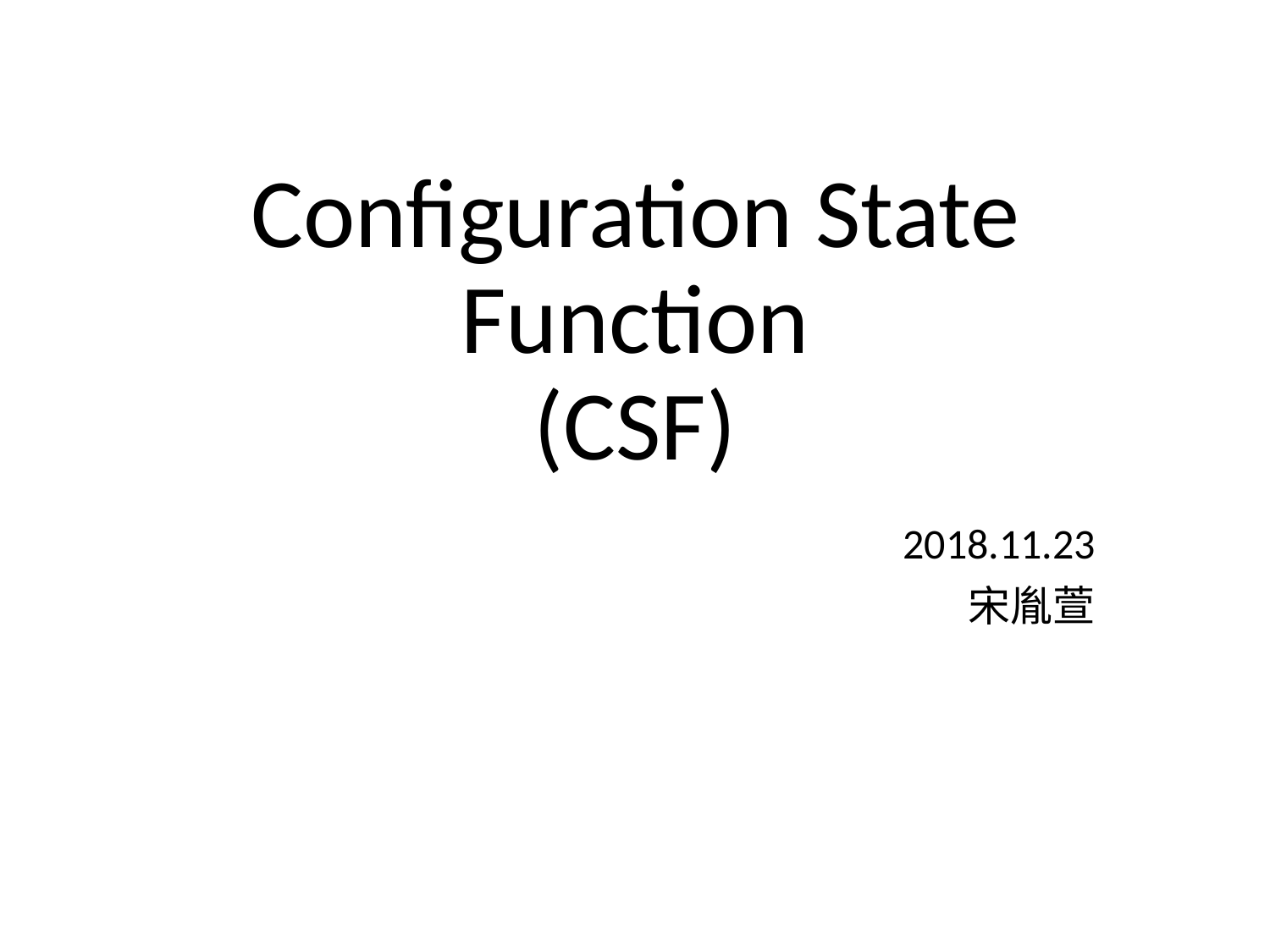

# Configuration State Function (CSF)
2018.11.23
宋胤萱